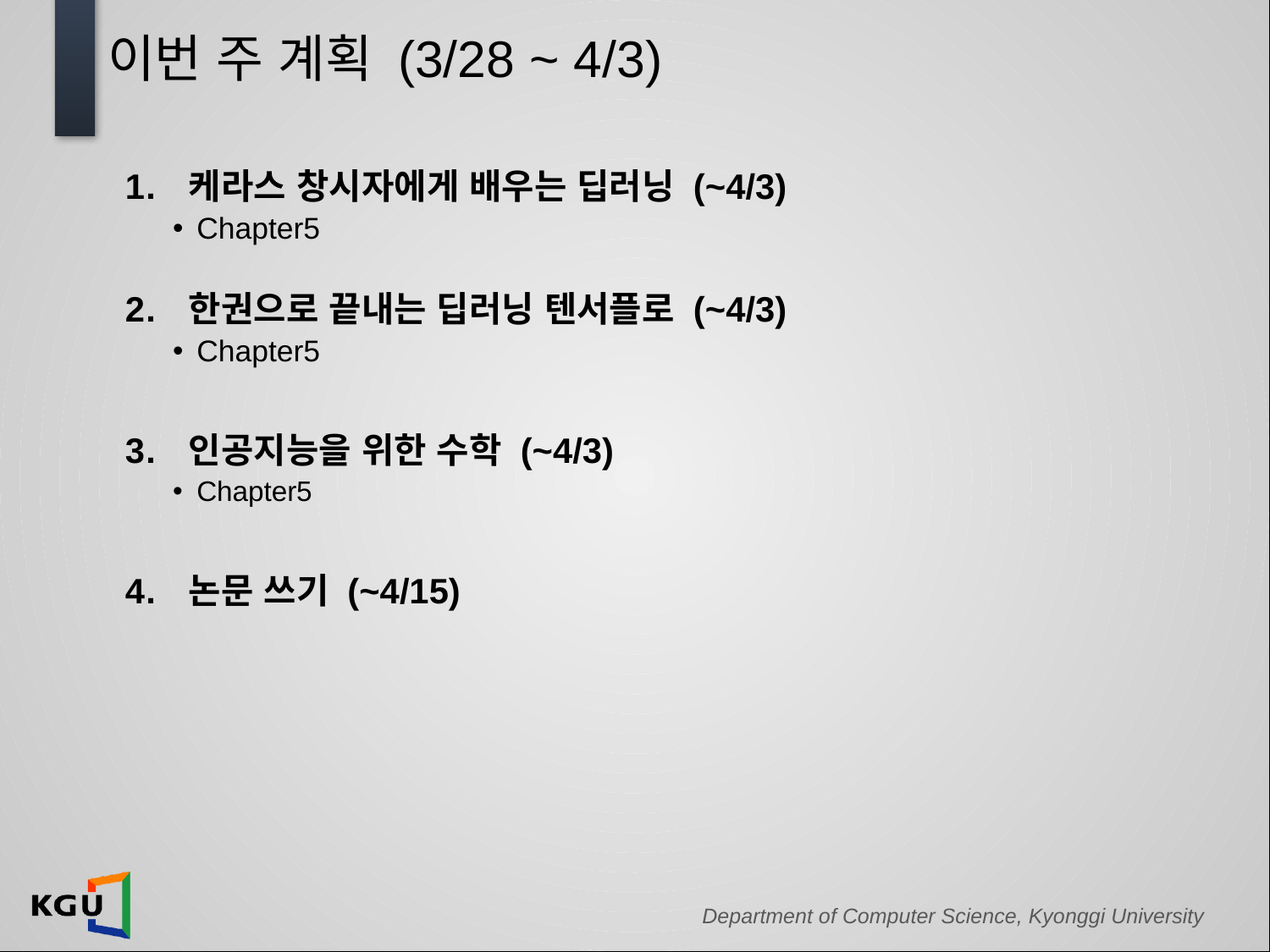

# 이번 주 계획 (3/28 ~ 4/3)
케라스 창시자에게 배우는 딥러닝 (~4/3)
Chapter5

한권으로 끝내는 딥러닝 텐서플로 (~4/3)
Chapter5

인공지능을 위한 수학 (~4/3)
Chapter5

논문 쓰기 (~4/15)